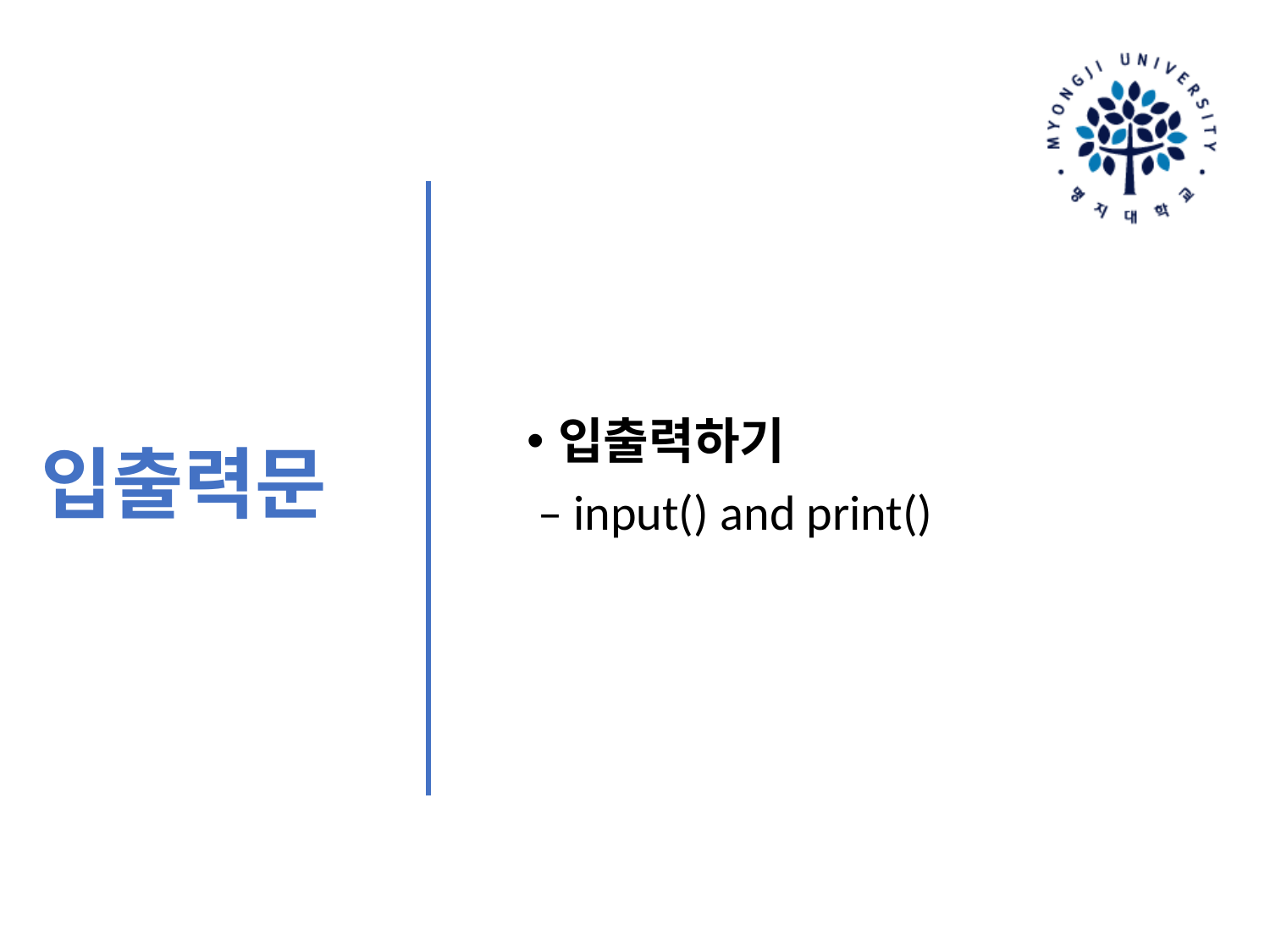

입출력하기
 – input() and print()
# 입출력문